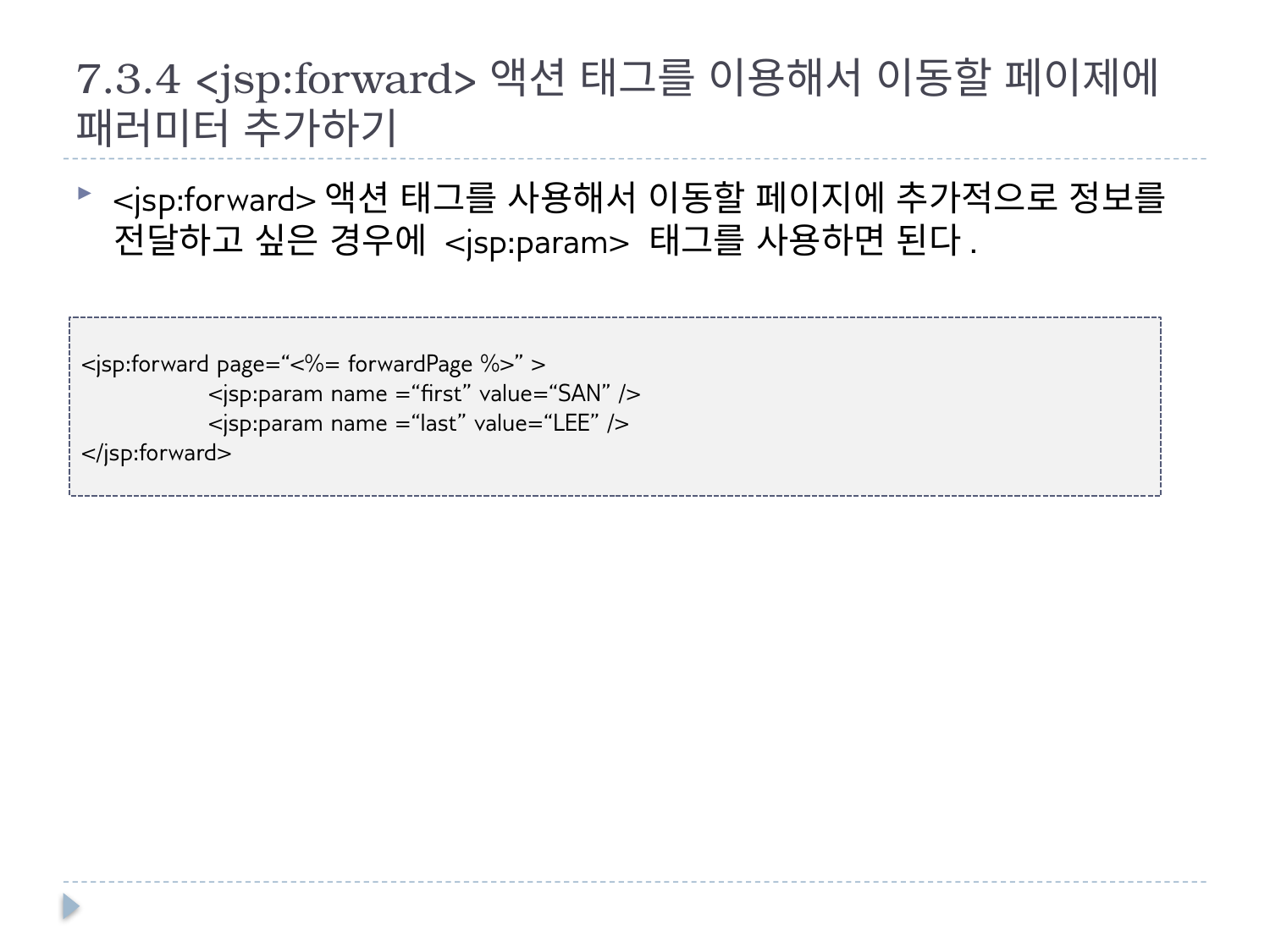

# 7.3.4 <jsp:forward>액션 태그를 이용해서 이동할 페이제에 패러미터 추가하기
<jsp:forward>액션 태그를 사용해서 이동할 페이지에 추가적으로 정보를 전달하고 싶은 경우에 <jsp:param> 태그를 사용하면 된다.
<jsp:forward page=“<%= forwardPage %>” >
	<jsp:param name =“first” value=“SAN” />
	<jsp:param name =“last” value=“LEE” />
</jsp:forward>